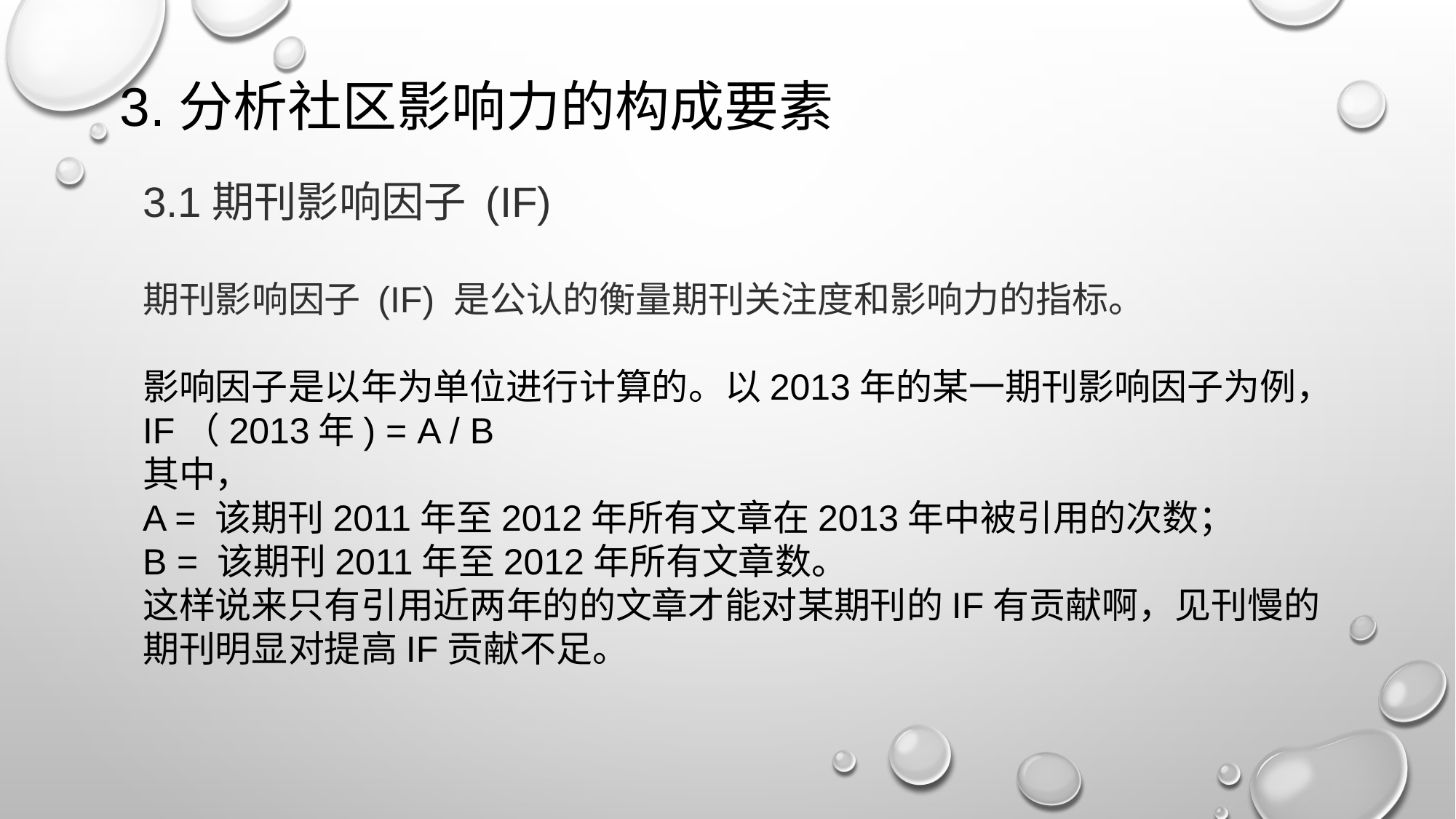

3.分析社区影响力的构成要素

3.1期刊影响因子 (IF)

期刊影响因子 (IF) 是公认的衡量期刊关注度和影响力的指标。

影响因子是以年为单位进行计算的。以2013年的某一期刊影响因子为例，IF（2013年) = A / B
其中，
A = 该期刊2011年至2012年所有文章在2013年中被引用的次数；
B = 该期刊2011年至2012年所有文章数。
这样说来只有引用近两年的的文章才能对某期刊的IF有贡献啊，见刊慢的期刊明显对提高IF贡献不足。